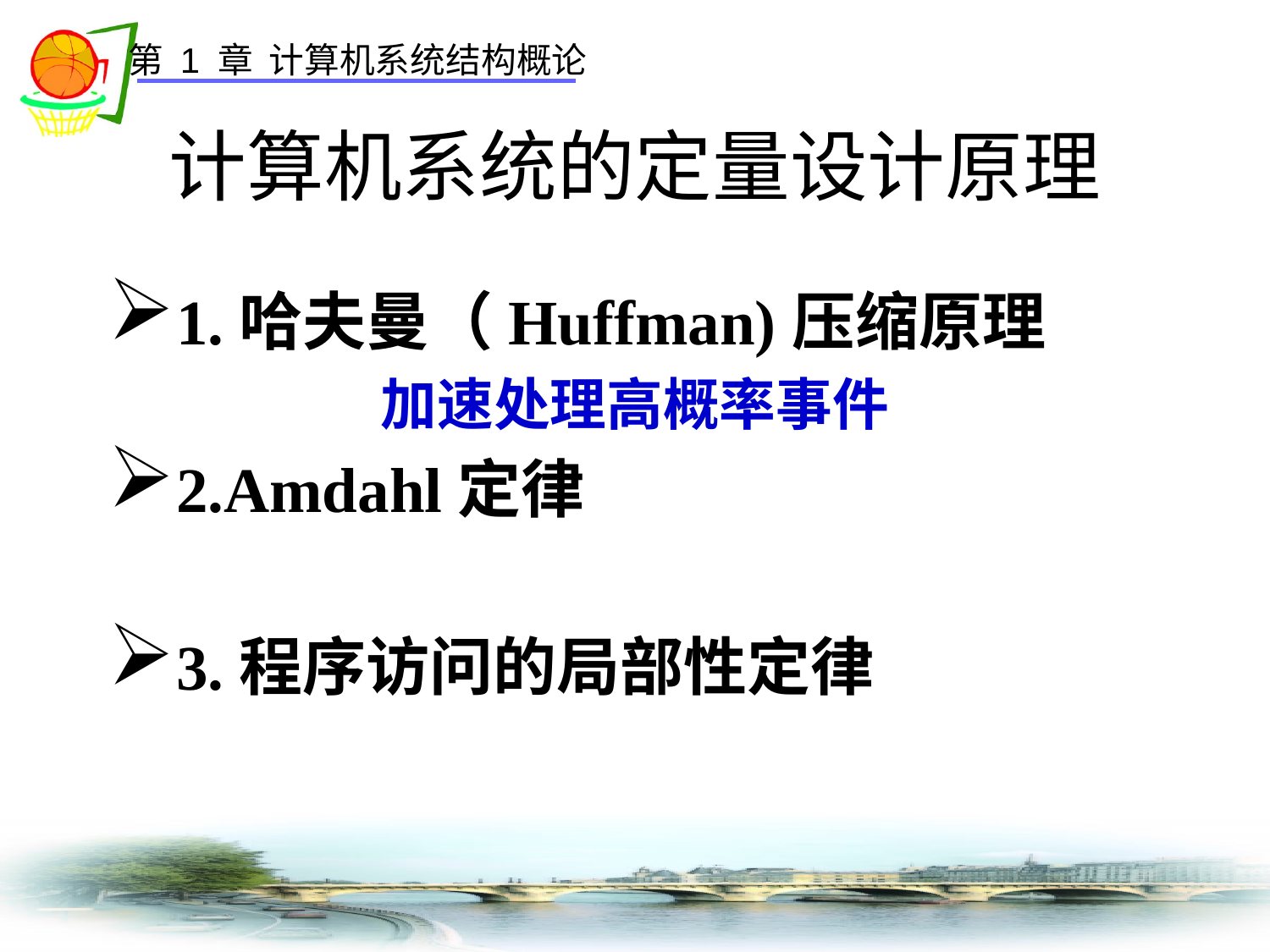

# 计算机系统的定量设计原理
1.哈夫曼（Huffman)压缩原理
加速处理高概率事件
2.Amdahl定律

3.程序访问的局部性定律